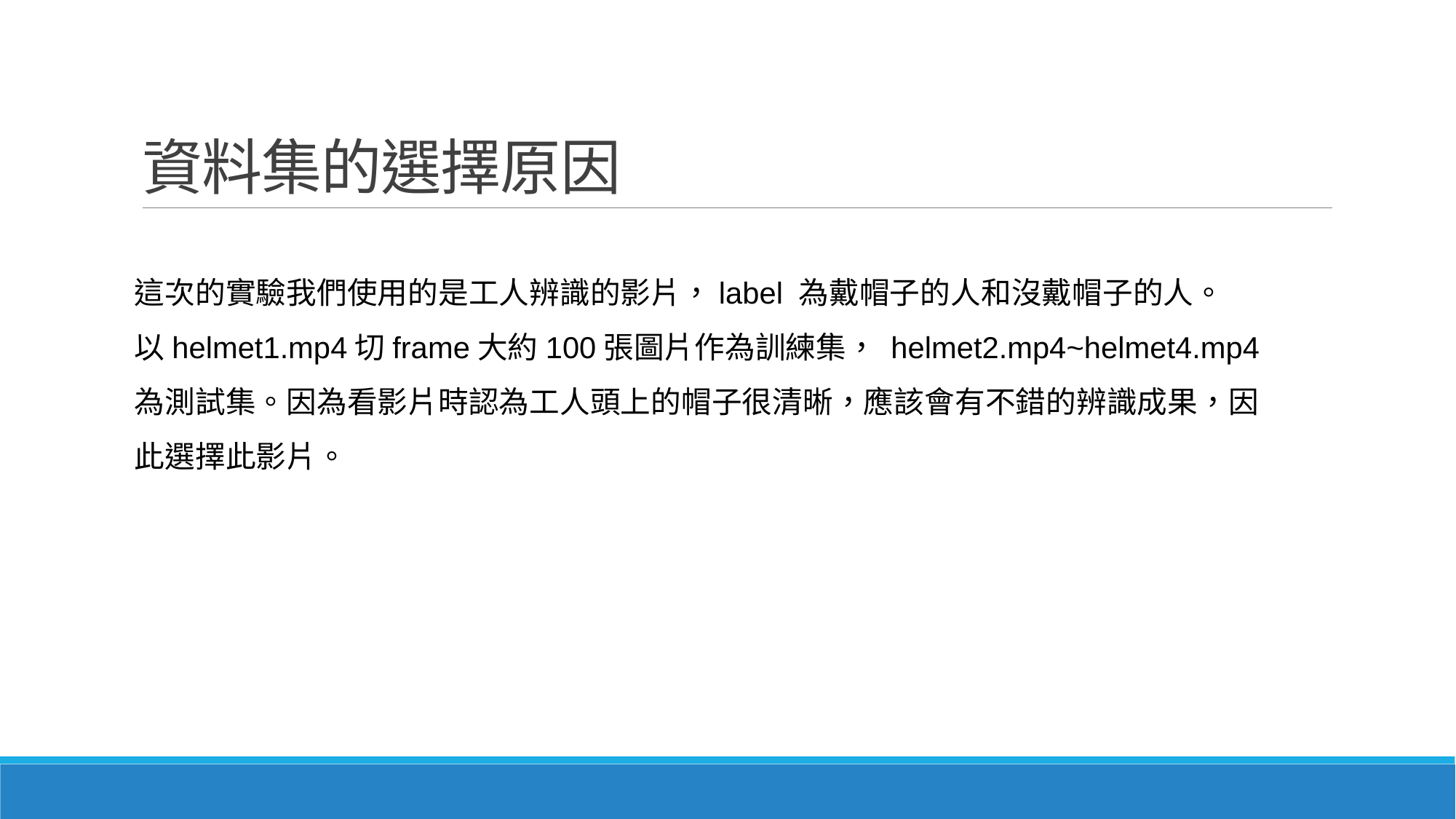

# 資料集的選擇原因
這次的實驗我們使用的是工人辨識的影片，label 為戴帽子的人和沒戴帽子的人。
以helmet1.mp4切frame大約100張圖片作為訓練集， helmet2.mp4~helmet4.mp4為測試集。因為看影片時認為工人頭上的帽子很清晰，應該會有不錯的辨識成果，因此選擇此影片。